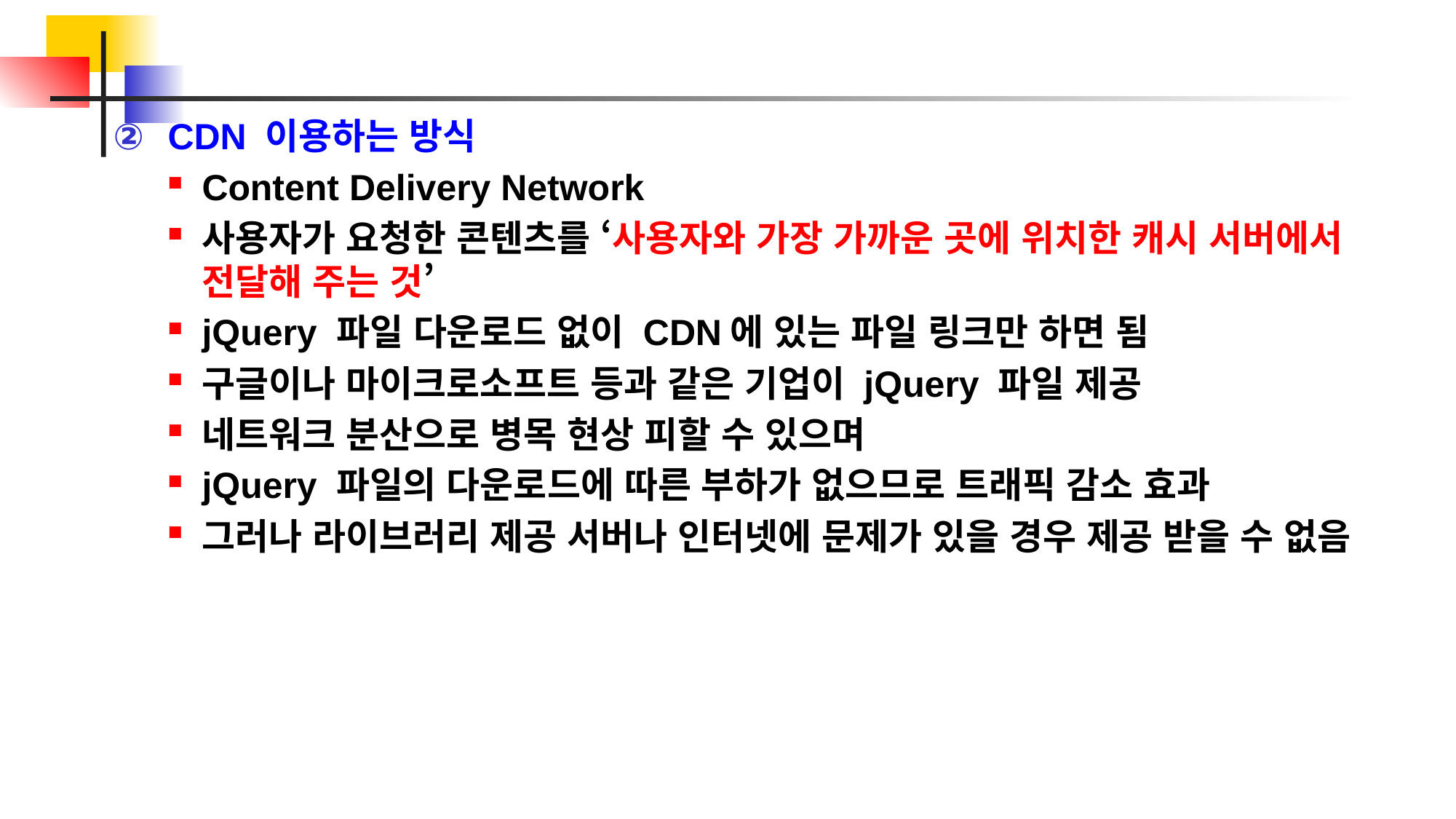

CDN 이용하는 방식
Content Delivery Network
사용자가 요청한 콘텐츠를 ‘사용자와 가장 가까운 곳에 위치한 캐시 서버에서 전달해 주는 것’
jQuery 파일 다운로드 없이 CDN에 있는 파일 링크만 하면 됨
구글이나 마이크로소프트 등과 같은 기업이 jQuery 파일 제공
네트워크 분산으로 병목 현상 피할 수 있으며
jQuery 파일의 다운로드에 따른 부하가 없으므로 트래픽 감소 효과
그러나 라이브러리 제공 서버나 인터넷에 문제가 있을 경우 제공 받을 수 없음